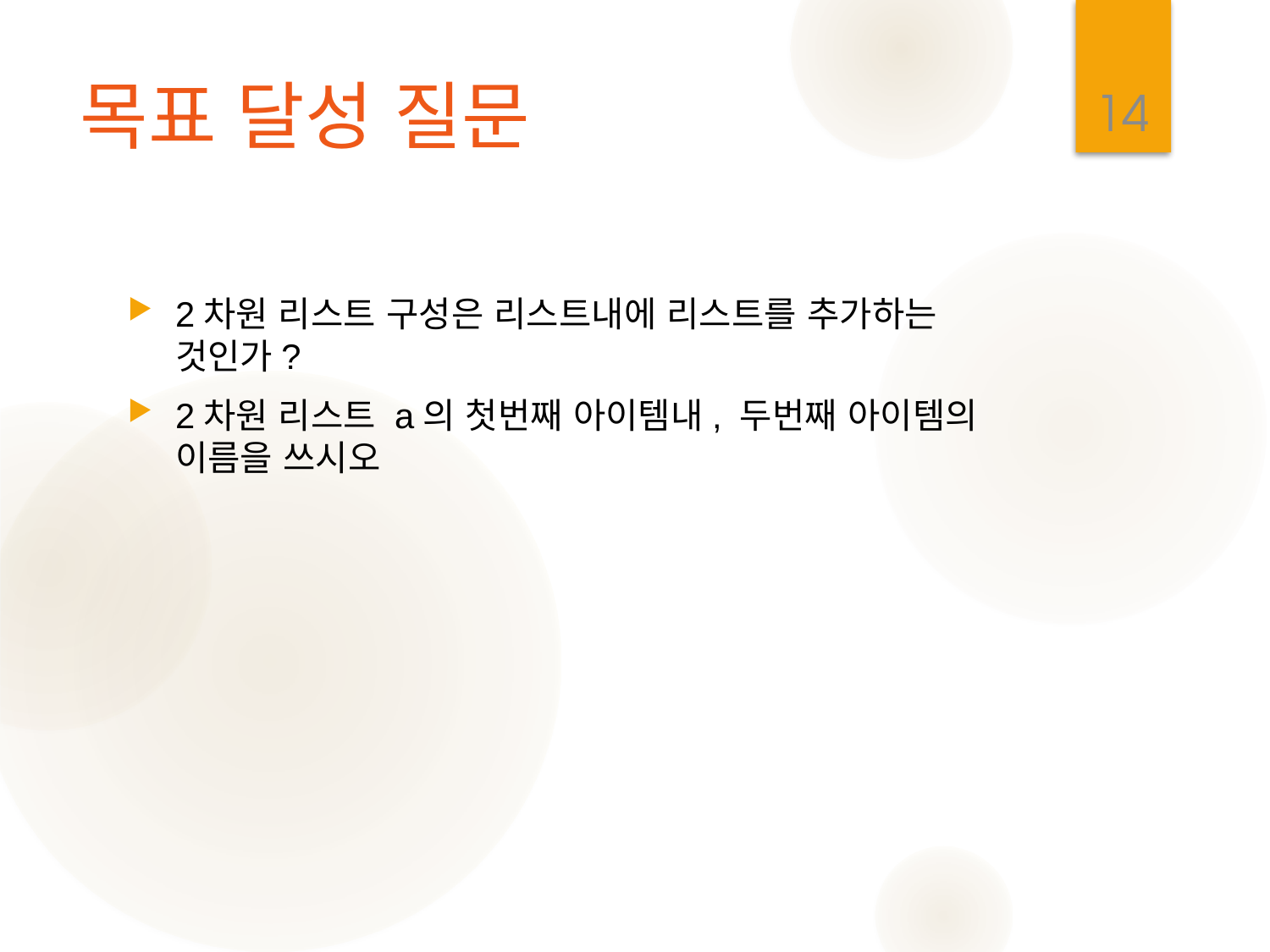

14
# 목표 달성 질문
2차원 리스트 구성은 리스트내에 리스트를 추가하는 것인가?
2차원 리스트 a의 첫번째 아이템내, 두번째 아이템의 이름을 쓰시오